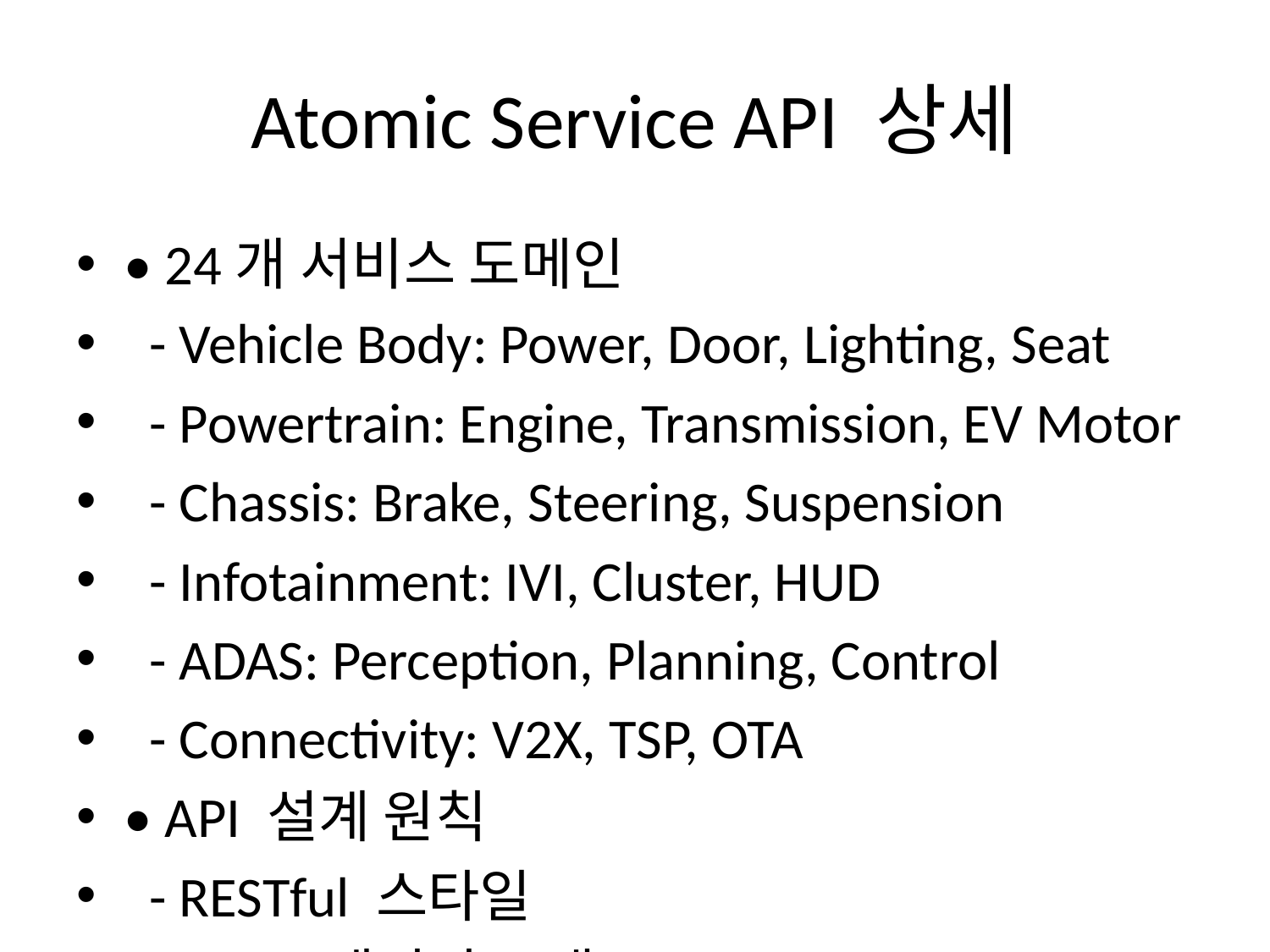

# Atomic Service API 상세
• 24개 서비스 도메인
  - Vehicle Body: Power, Door, Lighting, Seat
  - Powertrain: Engine, Transmission, EV Motor
  - Chassis: Brake, Steering, Suspension
  - Infotainment: IVI, Cluster, HUD
  - ADAS: Perception, Planning, Control
  - Connectivity: V2X, TSP, OTA
• API 설계 원칙
  - RESTful 스타일
  - JSON 메시지 포맷
  - 비동기 이벤트 지원